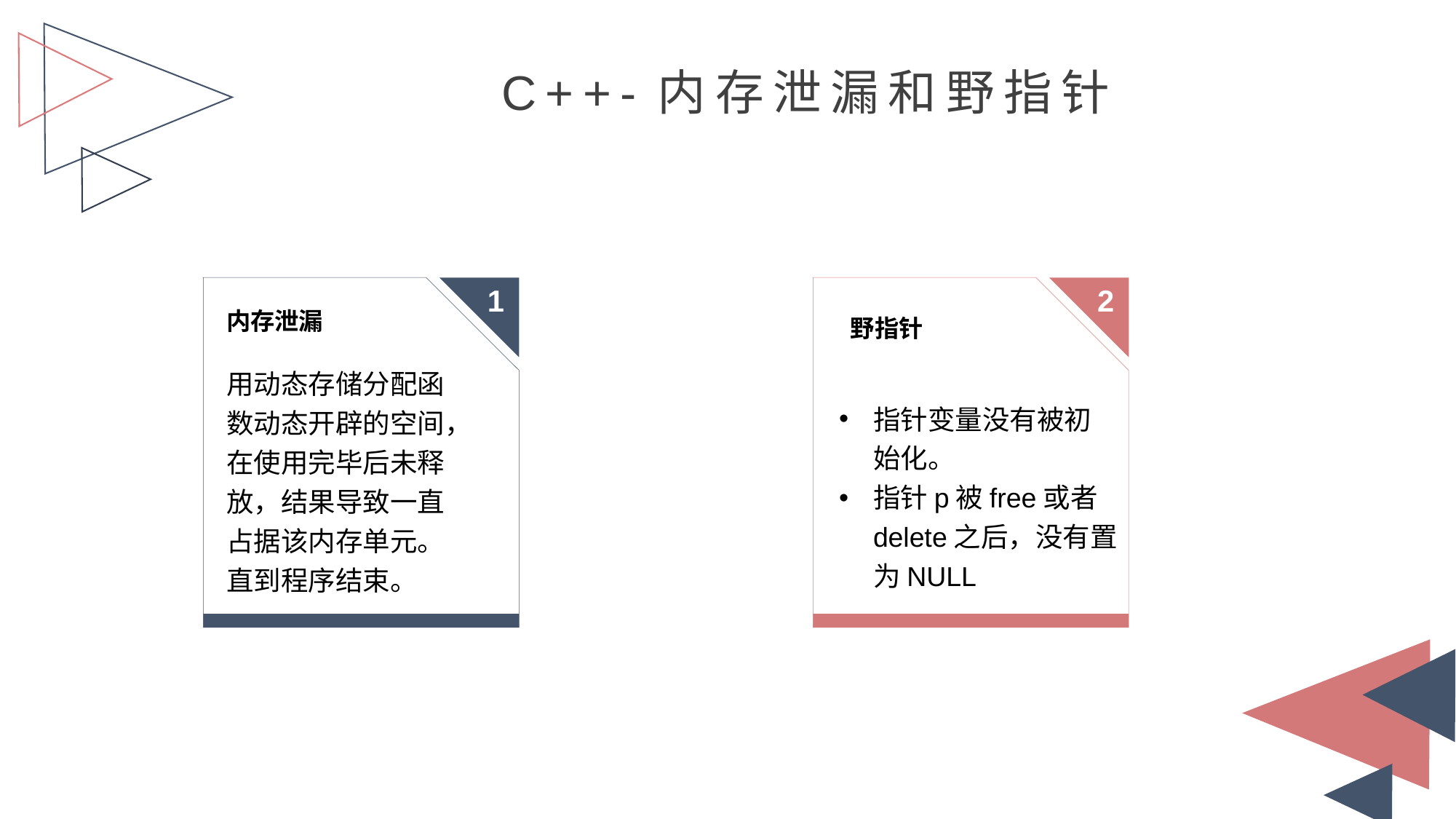

C++-内存泄漏和野指针

1

2

内存泄漏
野指针
用动态存储分配函数动态开辟的空间，在使用完毕后未释放，结果导致一直占据该内存单元。直到程序结束。
指针变量没有被初始化。
指针p被free或者delete之后，没有置为NULL